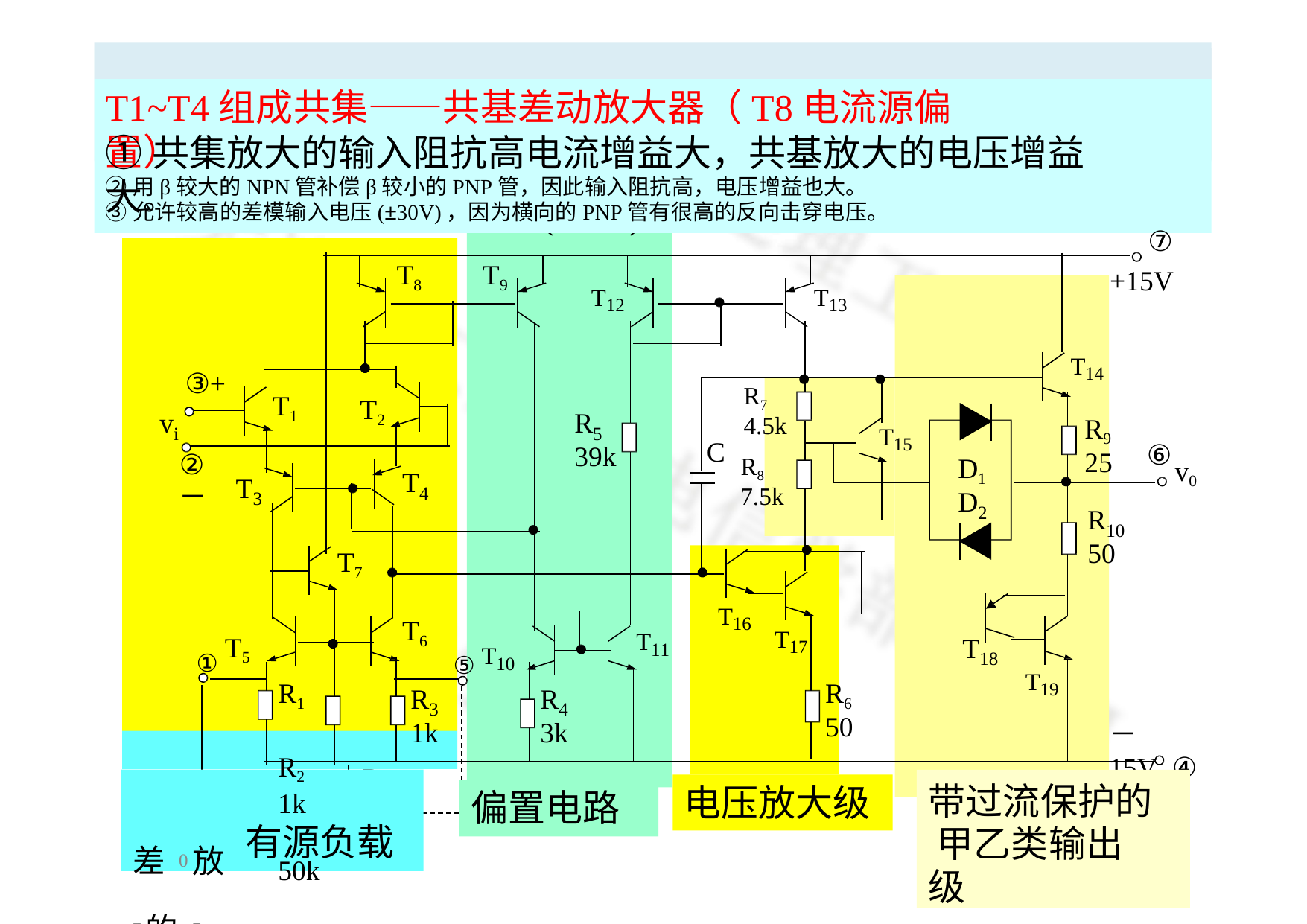

实际电路分析——5G24(F007)

T1~T4组成共集——共基差动放大器（T8电流源偏置）
# ①共集放大的输入阻抗高电流增益大，共基放大的电压增益大。
②用β较大的NPN管补偿β较小的PNP管，因此输入阻抗高，电压增益也大。
③允许较高的差模输入电压(±30V)，因为横向的PNP管有很高的反向击穿电压。
⑦

T8	T9
+15V

T12
T13

T14

③+

R7

T1

T2

v
R

4.5k

R9

i
5

T15

C
⑥
39k

25

②
D1
R8

v0

T

T

－
7.5k
4

D
3

2
R

10

50
T7

T16

T6

① T5

⑤ T10
T17
T
T11

18

T19

R1	R2
1k	50k

精密电流源作为
R6

R
R

3
4

50

1k
3k
－15V

④

RW

带过流保护的  甲乙类输出级

电压放大级

偏置电路

差0放8:22:的05

有源负载